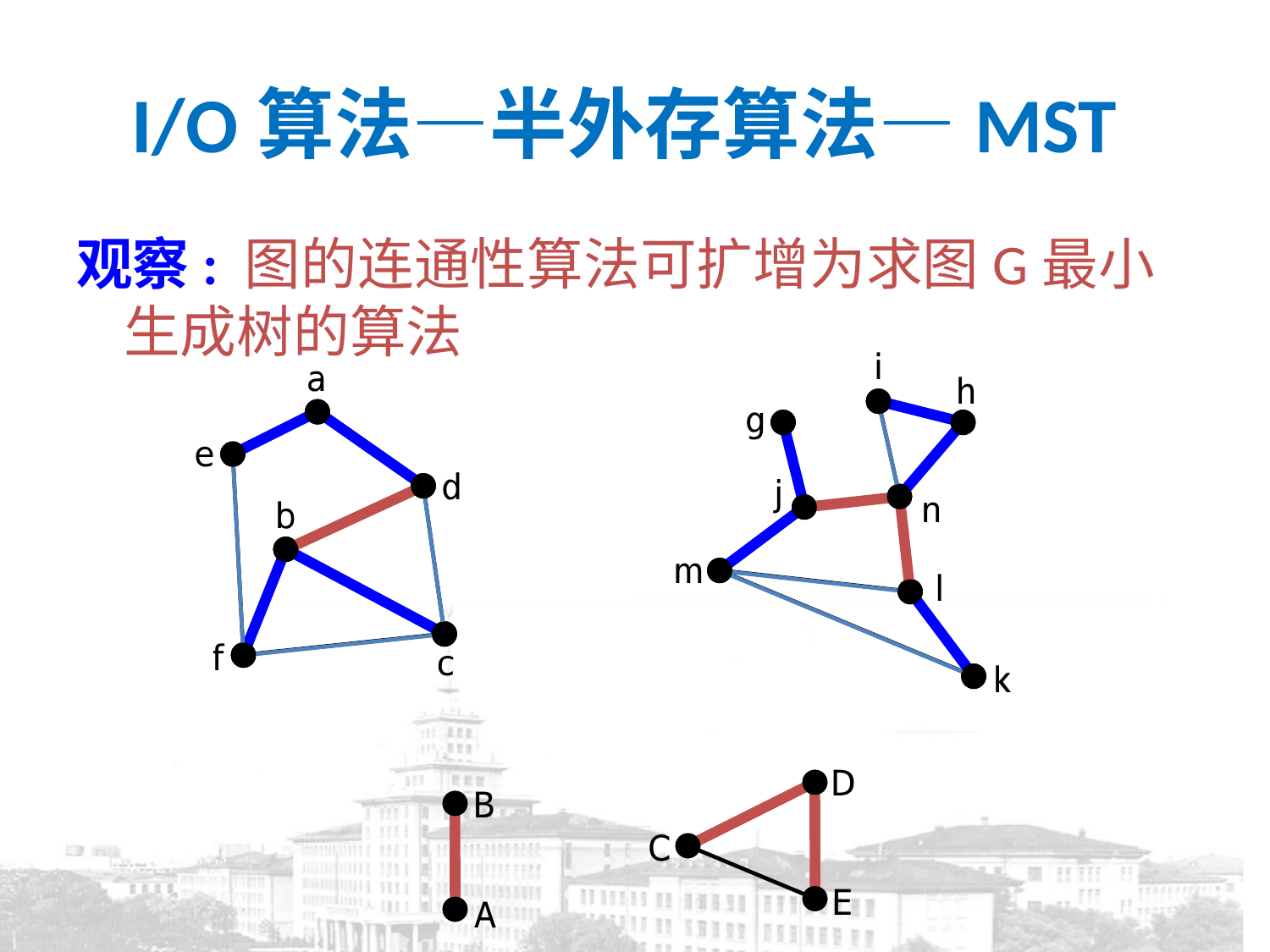

# I/O算法—半外存算法—MST
观察: 图的连通性算法可扩增为求图G最小生成树的算法
i
a
h

g

e

d
j

n

b

m

l

f

c

k

D

B

C

E
A